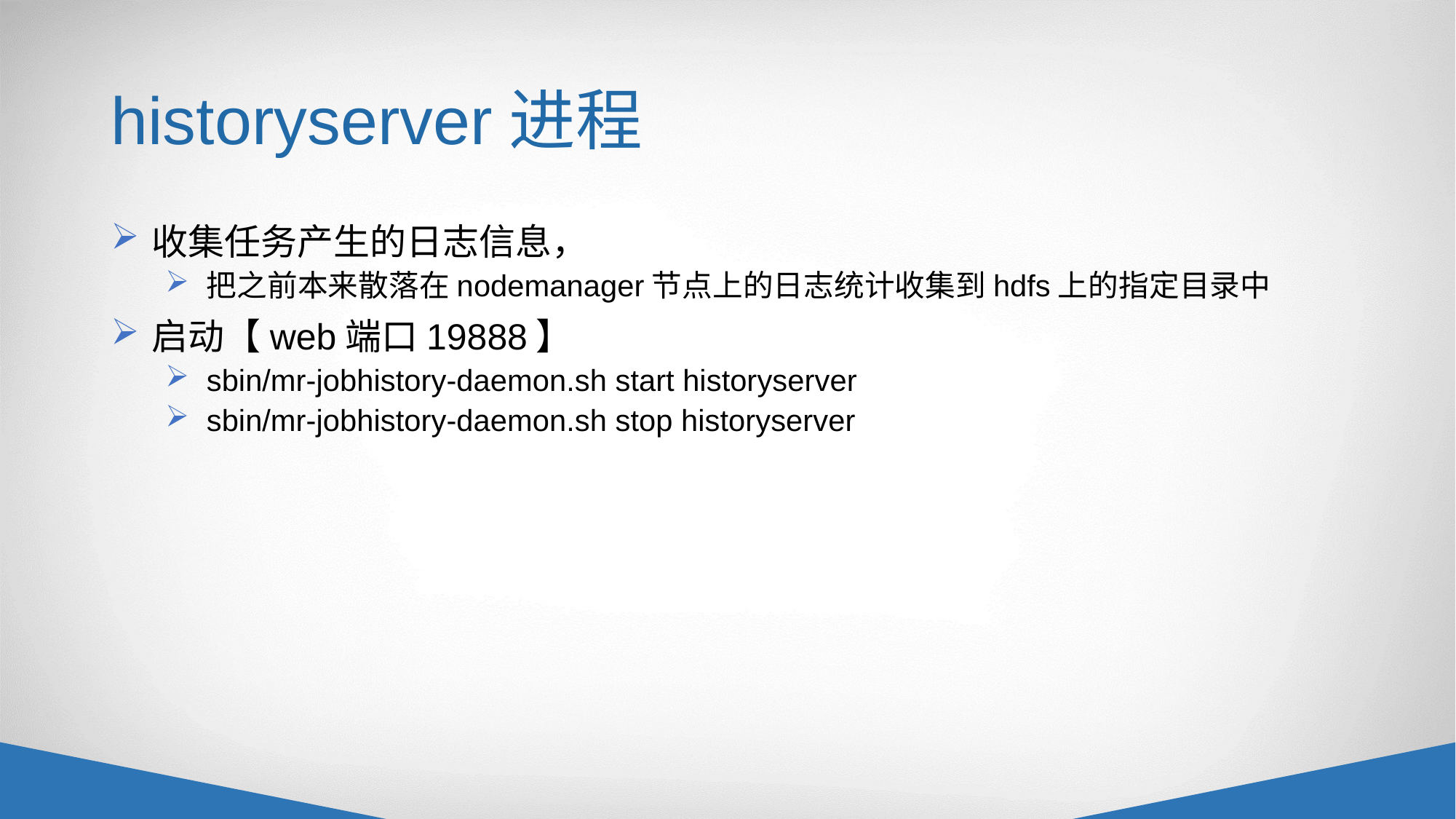

# historyserver进程
收集任务产生的日志信息，
把之前本来散落在nodemanager节点上的日志统计收集到hdfs上的指定目录中
启动【web端口19888】
sbin/mr-jobhistory-daemon.sh start historyserver
sbin/mr-jobhistory-daemon.sh stop historyserver